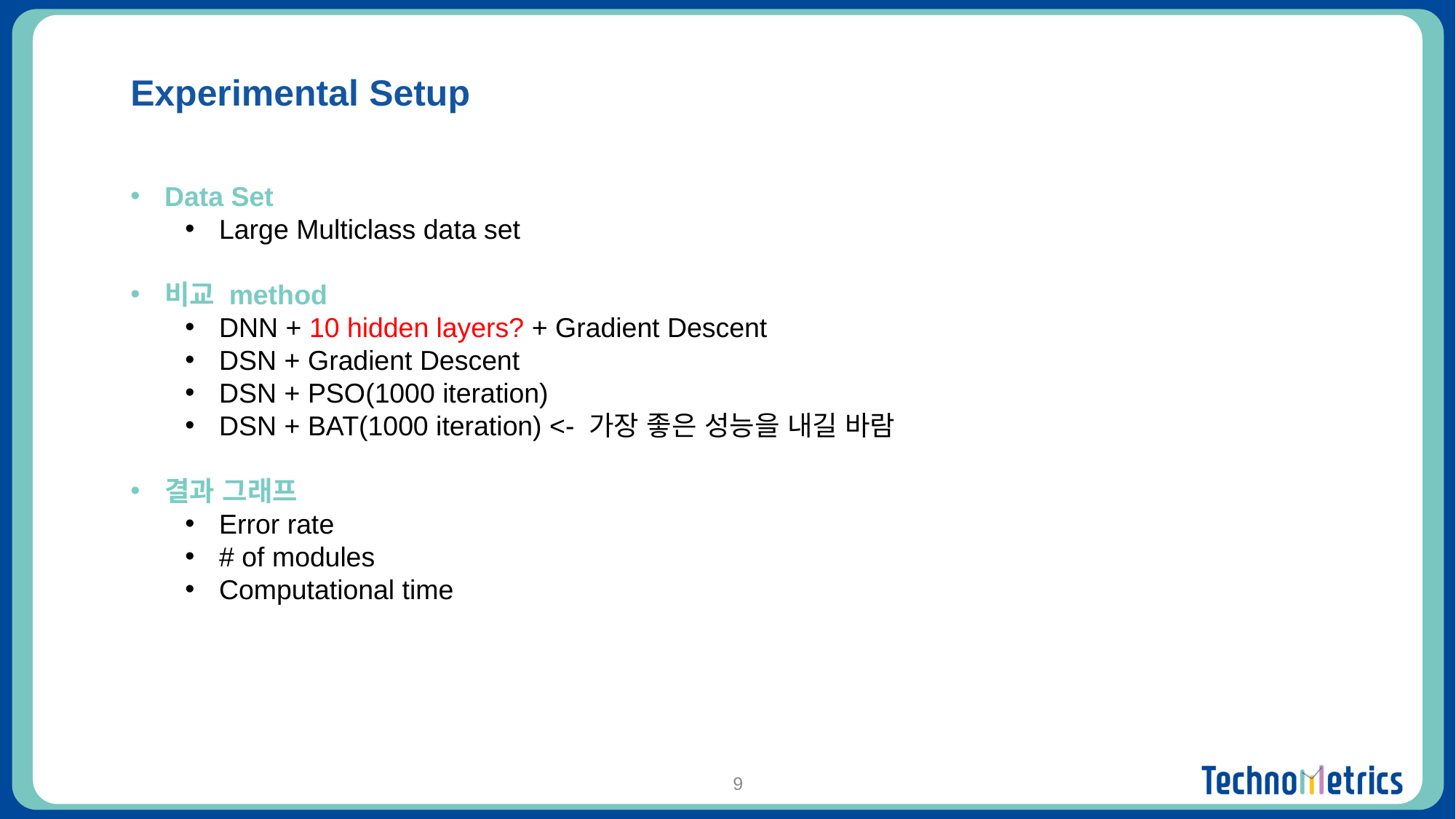

Experimental Setup

Data Set
Large Multiclass data set

비교 method
DNN + 10 hidden layers? + Gradient Descent
DSN + Gradient Descent
DSN + PSO(1000 iteration)
DSN + BAT(1000 iteration) <- 가장 좋은 성능을 내길 바람

결과 그래프
Error rate
# of modules
Computational time